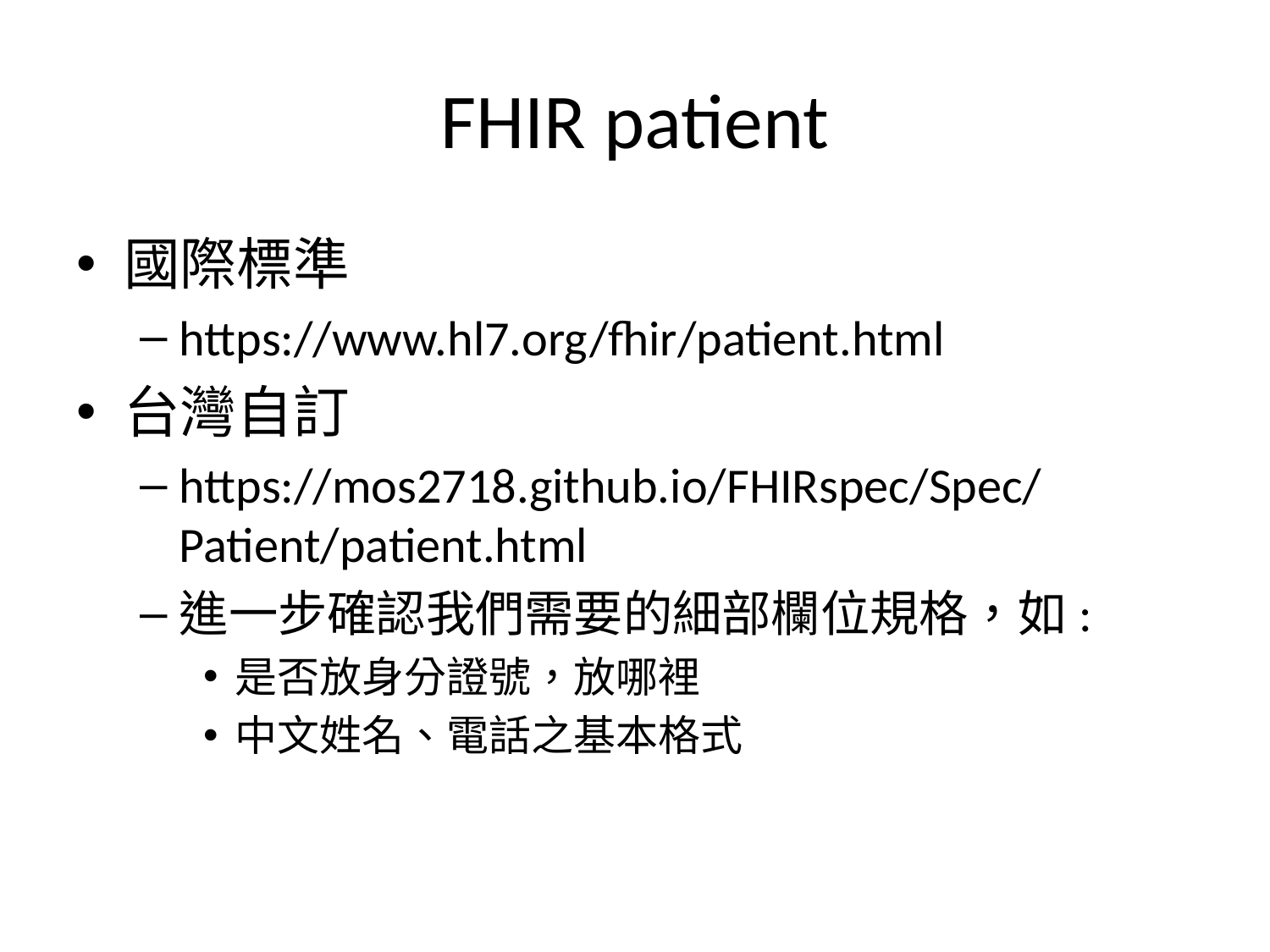

# FHIR patient
國際標準
https://www.hl7.org/fhir/patient.html
台灣自訂
https://mos2718.github.io/FHIRspec/Spec/Patient/patient.html
進一步確認我們需要的細部欄位規格，如:
是否放身分證號，放哪裡
中文姓名、電話之基本格式